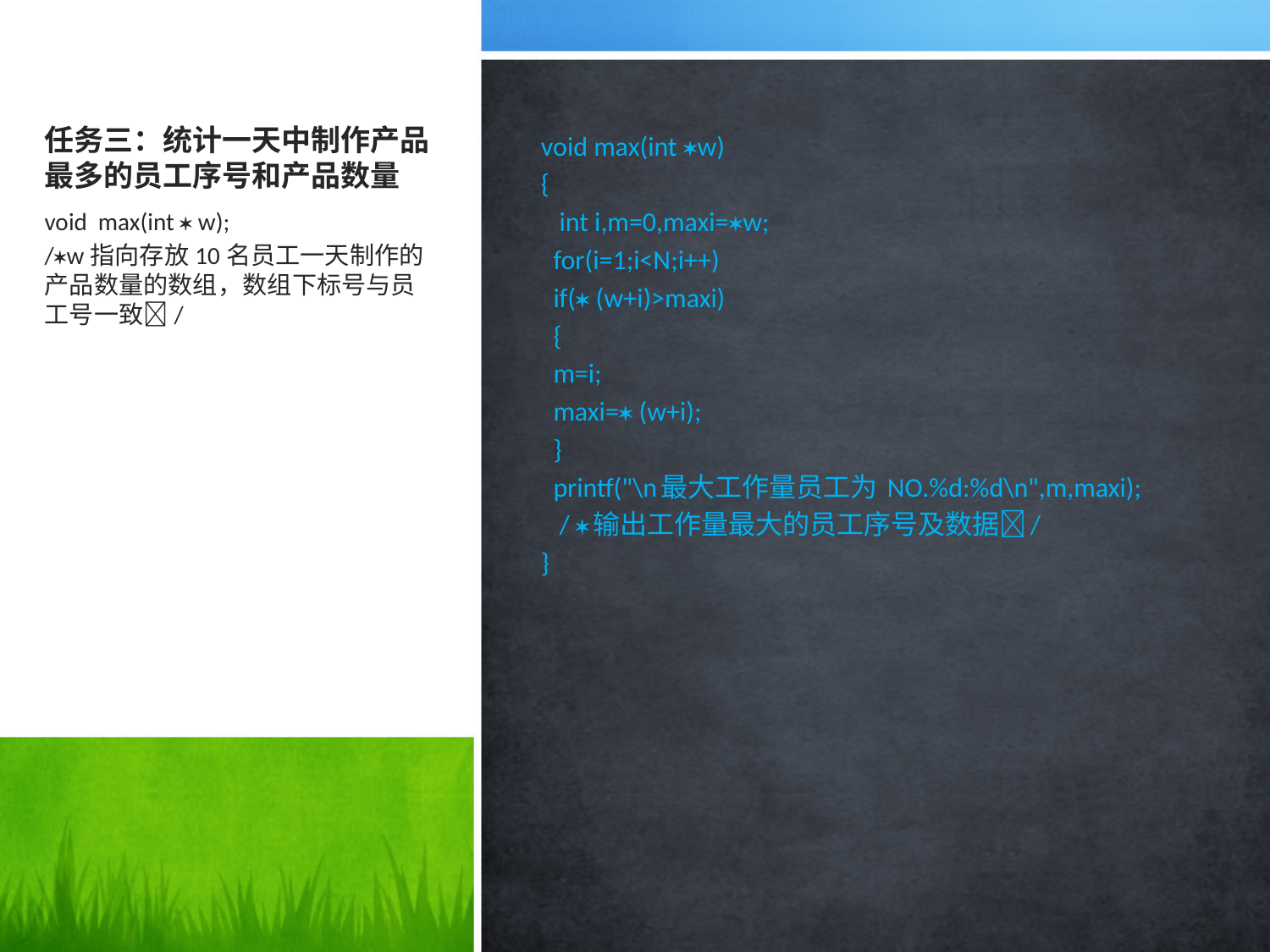

# 任务三：统计一天中制作产品最多的员工序号和产品数量

void max(int ∗w)
{
   int i,m=0,maxi=∗w;
  for(i=1;i<N;i++)
  if(∗ (w+i)>maxi)
  {
  m=i;
  maxi=∗ (w+i);
  }
  printf("\n最大工作量员工为 NO.%d:%d\n",m,maxi);
   / ∗输出工作量最大的员工序号及数据∗/
}

void  max(int ∗ w);
/∗w指向存放10名员工一天制作的产品数量的数组，数组下标号与员工号一致∗/